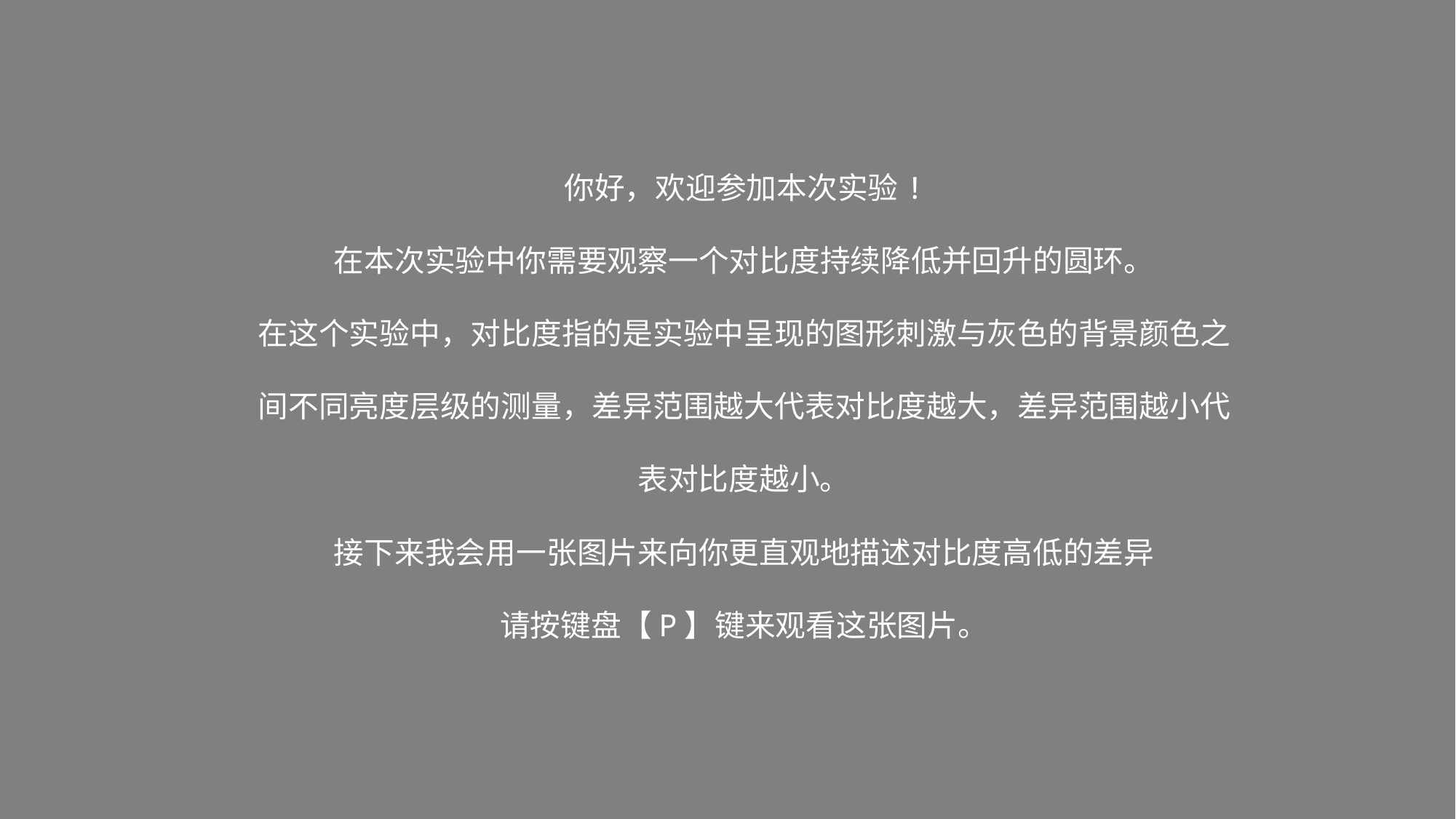

你好，欢迎参加本次实验!
在本次实验中你需要观察一个对比度持续降低并回升的圆环。
在这个实验中，对比度指的是实验中呈现的图形刺激与灰色的背景颜色之间不同亮度层级的测量，差异范围越大代表对比度越大，差异范围越小代表对比度越小。
接下来我会用一张图片来向你更直观地描述对比度高低的差异
请按键盘【P】键来观看这张图片。